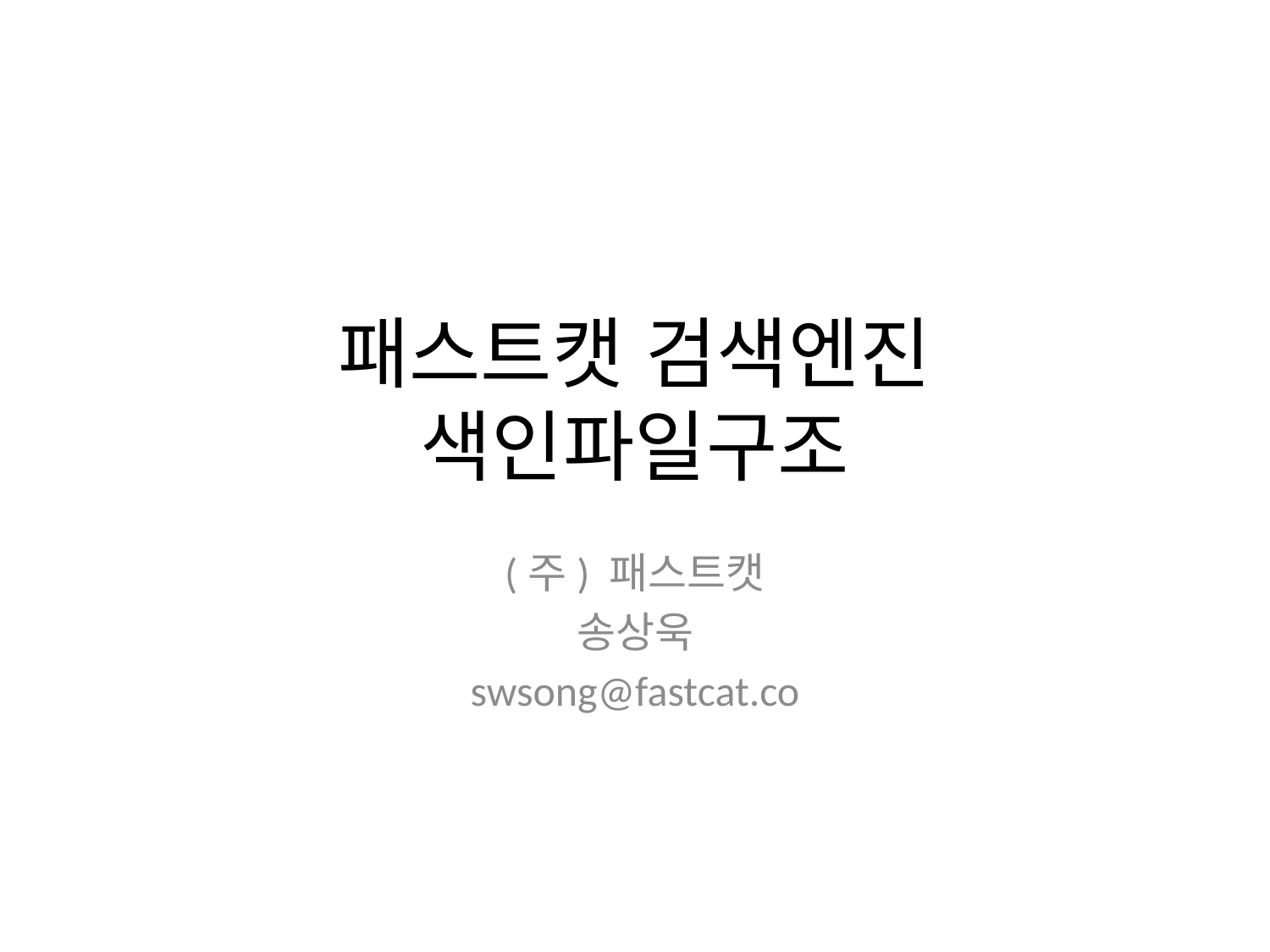

# 패스트캣 검색엔진 색인파일구조
(주) 패스트캣
송상욱
swsong@fastcat.co